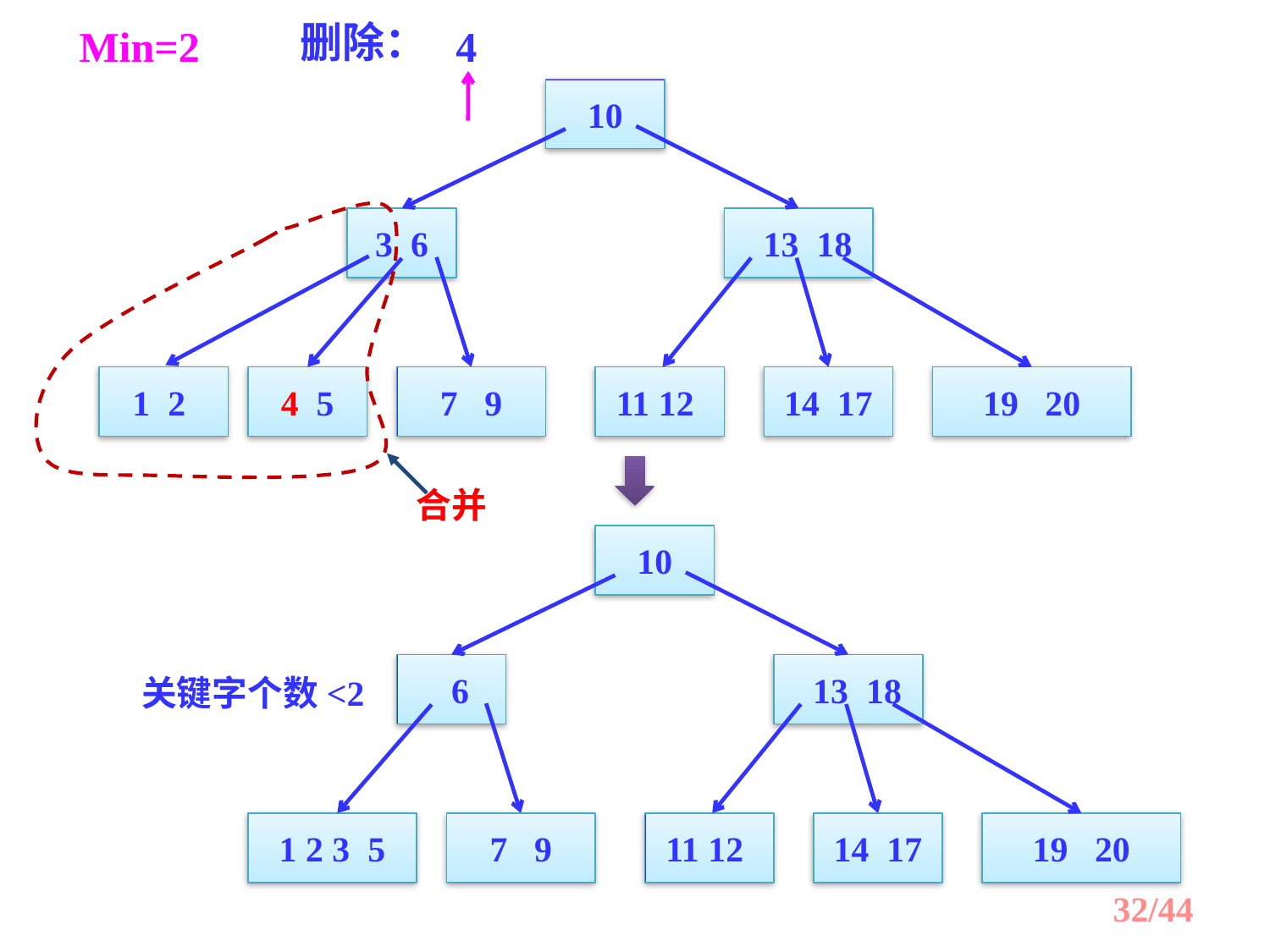

删除：
4
Min=2
10

合并
3  6
   13  18
1  2
4  5
7   9
11 12
14  17
19   20

10
  6
   13  18
关键字个数<2
1 2 3  5
7   9
11 12
14  17
19   20
32/44